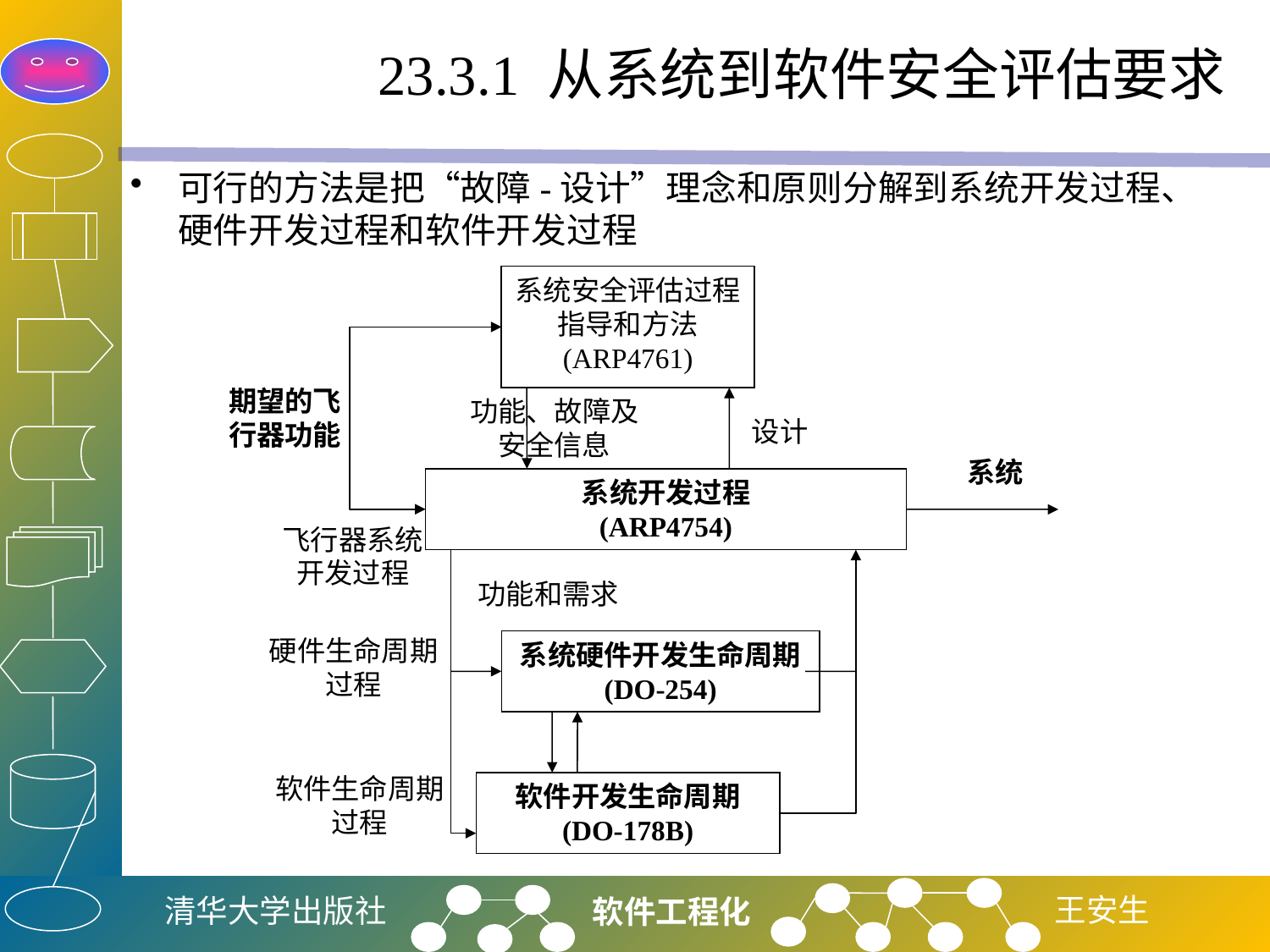

# 23.3.1 从系统到软件安全评估要求
可行的方法是把“故障-设计”理念和原则分解到系统开发过程、硬件开发过程和软件开发过程

系统安全评估过程
指导和方法
(ARP4761)

期望的飞行器功能
功能、故障及
安全信息

设计
系统
系统开发过程
(ARP4754)

飞行器系统
开发过程

功能和需求
硬件生命周期
过程
系统硬件开发生命周期
(DO-254)

软件生命周期
过程
软件开发生命周期
(DO-178B)